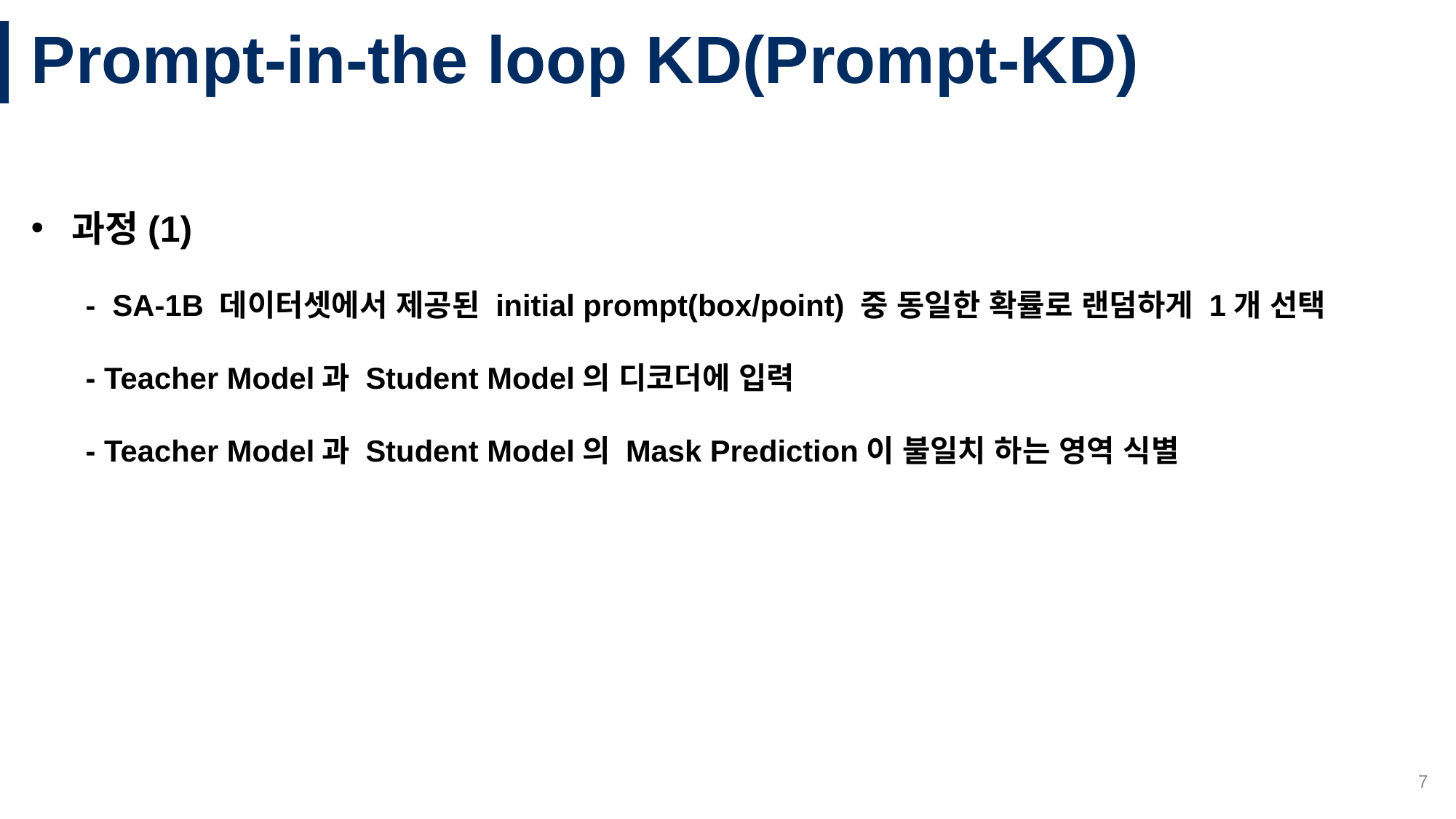

# Prompt-in-the loop KD(Prompt-KD)
과정(1)
-  SA-1B 데이터셋에서 제공된 initial prompt(box/point) 중 동일한 확률로 랜덤하게 1개 선택
- Teacher Model과 Student Model의 디코더에 입력
- Teacher Model과 Student Model의 Mask Prediction이 불일치 하는 영역 식별
7